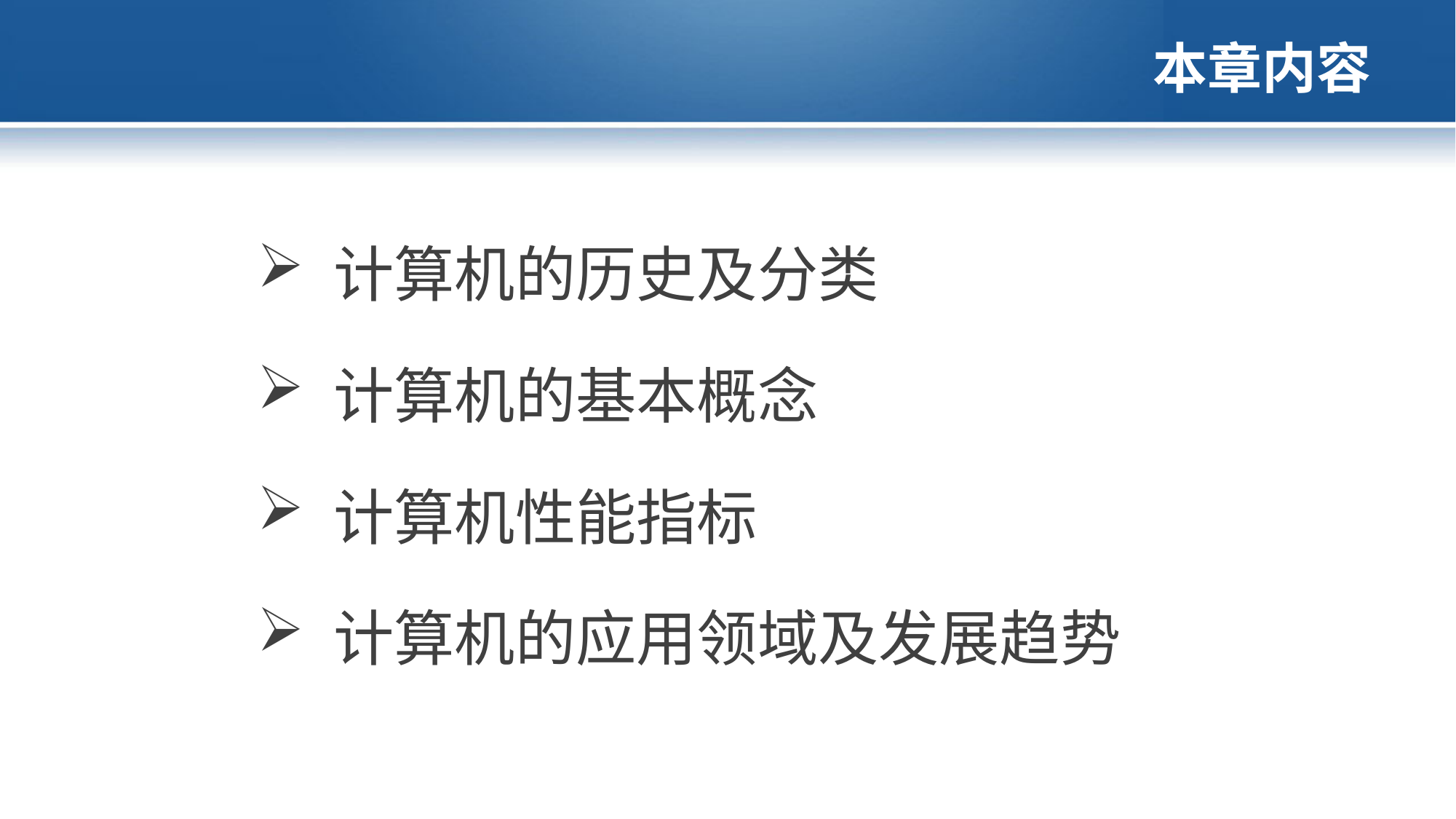

# 本章内容
 计算机的历史及分类
 计算机的基本概念
 计算机性能指标
 计算机的应用领域及发展趋势